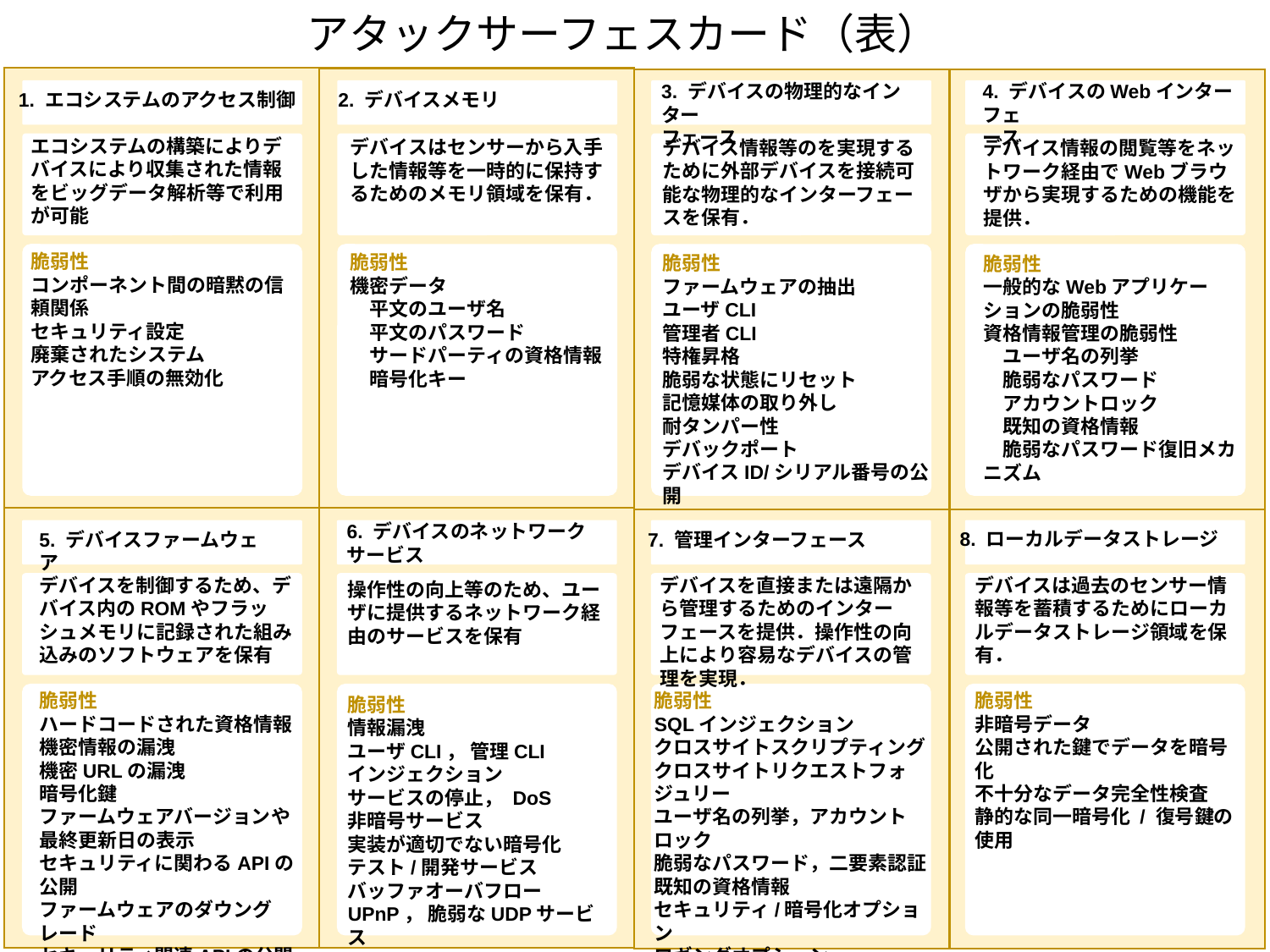

アタックサーフェスカード（表）

3. デバイスの物理的なインター
フェース
4. デバイスのWebインターフェ
ース

1. エコシステムのアクセス制御
2. デバイスメモリ
エコシステムの構築によりデバイスにより収集された情報をビッグデータ解析等で利用が可能
デバイスはセンサーから入手した情報等を一時的に保持するためのメモリ領域を保有．
デバイス情報等のを実現するために外部デバイスを接続可能な物理的なインターフェースを保有．
デバイス情報の閲覧等をネットワーク経由でWebブラウザから実現するための機能を提供．

脆弱性
コンポーネント間の暗黙の信頼関係
セキュリティ設定
廃棄されたシステム
アクセス手順の無効化

脆弱性
機密データ
　平文のユーザ名
　平文のパスワード
　サードパーティの資格情報
　暗号化キー
脆弱性
ファームウェアの抽出
ユーザCLI
管理者CLI
特権昇格
脆弱な状態にリセット
記憶媒体の取り外し
耐タンパー性
デバックポート
デバイスID/シリアル番号の公開
脆弱性
一般的なWebアプリケーションの脆弱性
資格情報管理の脆弱性
　ユーザ名の列挙
　脆弱なパスワード
　アカウントロック
　既知の資格情報
　脆弱なパスワード復旧メカニズム

6. デバイスのネットワーク
サービス

8. ローカルデータストレージ
5. デバイスファームウェア
7. 管理インターフェース
デバイスを制御するため、デバイス内のROMやフラッシュメモリに記録された組み込みのソフトウェアを保有
デバイスを直接または遠隔から管理するためのインターフェースを提供．操作性の向上により容易なデバイスの管理を実現．
デバイスは過去のセンサー情報等を蓄積するためにローカルデータストレージ領域を保有．
操作性の向上等のため、ユーザに提供するネットワーク経由のサービスを保有

脆弱性
ハードコードされた資格情報
機密情報の漏洩
機密URLの漏洩
暗号化鍵
ファームウェアバージョンや最終更新日の表示
セキュリティに関わるAPIの公開
ファームウェアのダウングレード
セキュリティ関連APIの公開
脆弱性
SQLインジェクション
クロスサイトスクリプティング
クロスサイトリクエストフォジュリー
ユーザ名の列挙，アカウントロック
脆弱なパスワード，二要素認証
既知の資格情報
セキュリティ/暗号化オプション
ロギングオプション
デバイスの消去が不能

脆弱性
非暗号データ
公開された鍵でデータを暗号化
不十分なデータ完全性検査
静的な同一暗号化 / 復号鍵の使用

脆弱性
情報漏洩
ユーザCLI， 管理CLI
インジェクション
サービスの停止， DoS
非暗号サービス
実装が適切でない暗号化
テスト/開発サービス
バッファオーバフロー
UPnP， 脆弱なUDPサービス